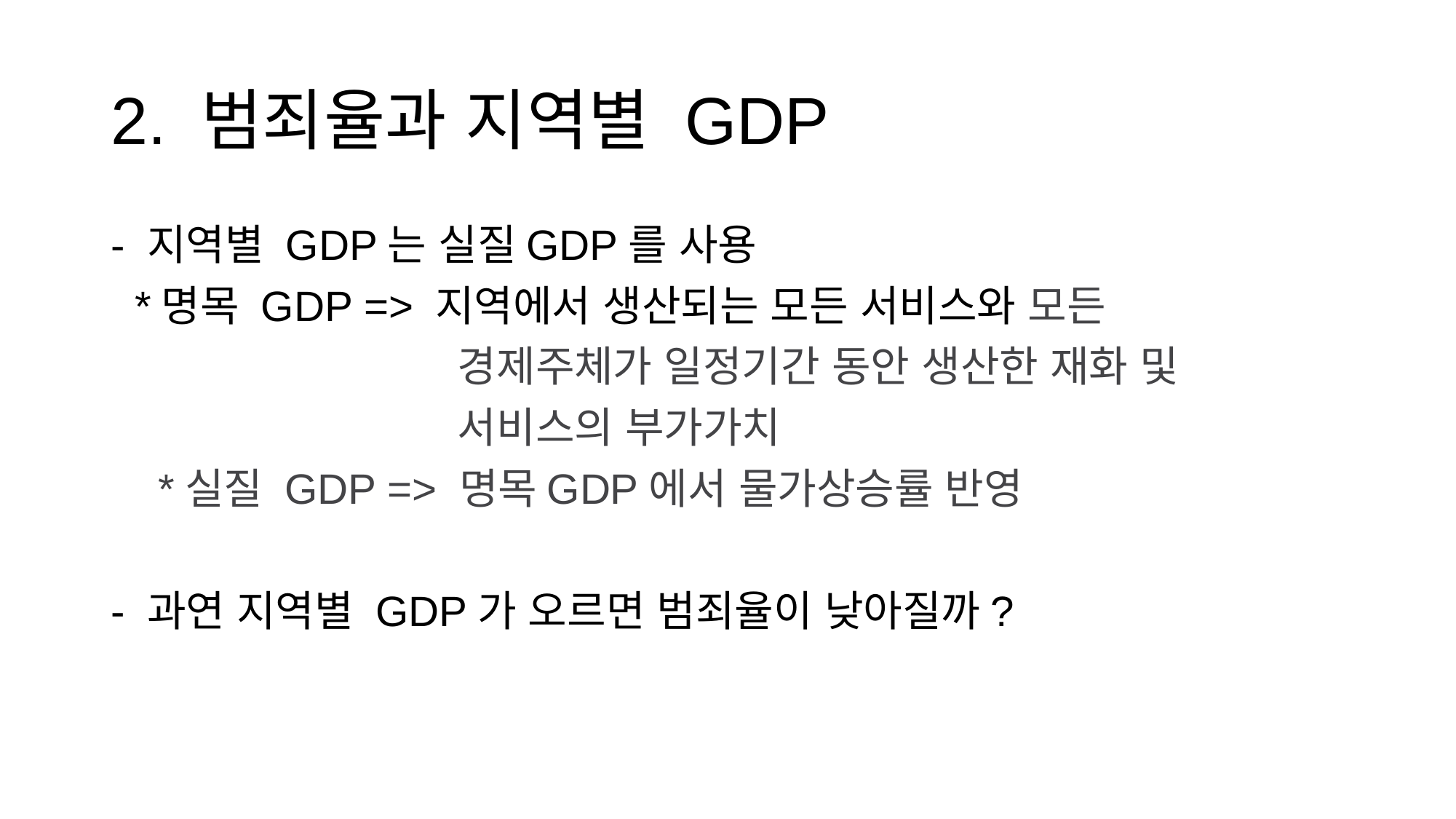

# 2. 범죄율과 지역별 GDP
- 지역별 GDP는 실질GDP를 사용
  *명목 GDP => 지역에서 생산되는 모든 서비스와 모든
  		          경제주체가 일정기간 동안 생산한 재화 및
		          서비스의 부가가치
    *실질 GDP => 명목GDP에서 물가상승률 반영

- 과연 지역별 GDP가 오르면 범죄율이 낮아질까?